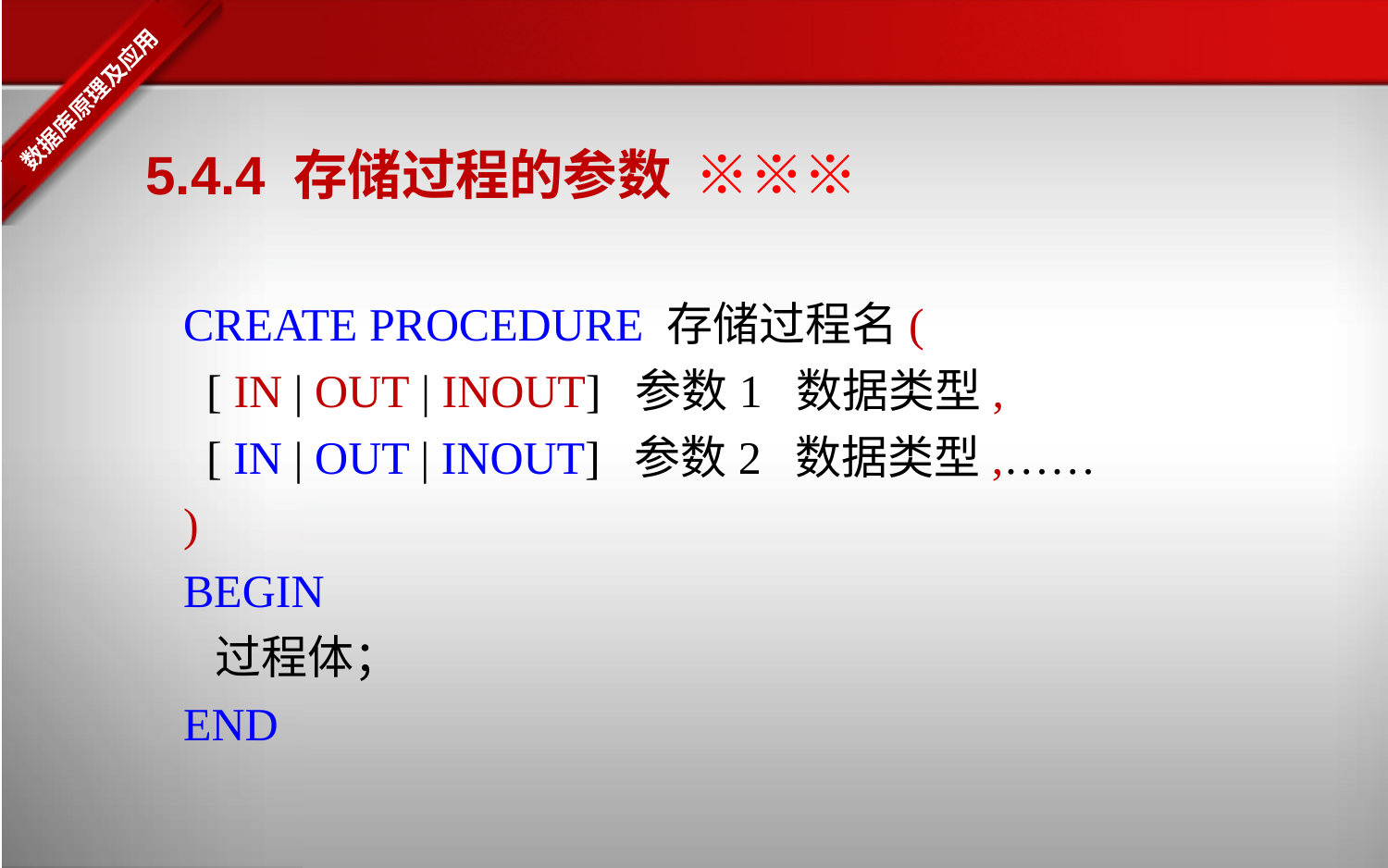

5.4.4 存储过程的参数  ※※※
CREATE PROCEDURE 存储过程名(
  [ IN | OUT | INOUT]  参数1  数据类型,
  [ IN | OUT | INOUT]  参数2  数据类型,……
)
BEGIN
  过程体；
END